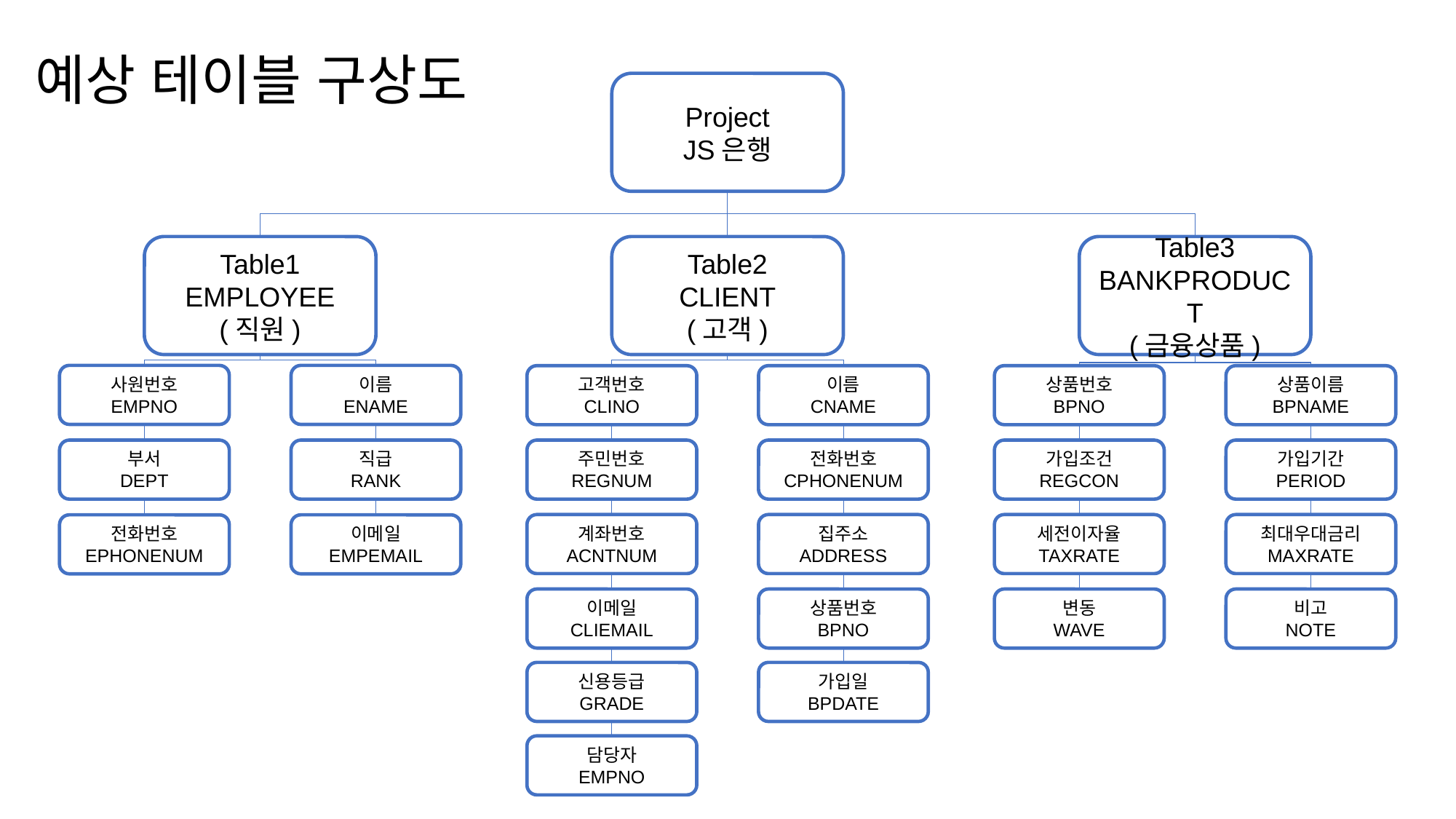

# 예상 테이블 구상도
Project
JS은행
Table1
EMPLOYEE
(직원)
Table2
CLIENT
(고객)
Table3
BANKPRODUCT
(금융상품)
사원번호
EMPNO
이름
ENAME
고객번호
CLINO
이름
CNAME
상품번호
BPNO
상품이름
BPNAME
부서
DEPT
직급
RANK
주민번호
REGNUM
전화번호
CPHONENUM
가입조건
REGCON
가입기간
PERIOD
계좌번호
ACNTNUM
집주소
ADDRESS
세전이자율
TAXRATE
최대우대금리
MAXRATE
전화번호
EPHONENUM
이메일
EMPEMAIL
이메일
CLIEMAIL
상품번호
BPNO
변동
WAVE
비고
NOTE
신용등급
GRADE
가입일
BPDATE
담당자
EMPNO